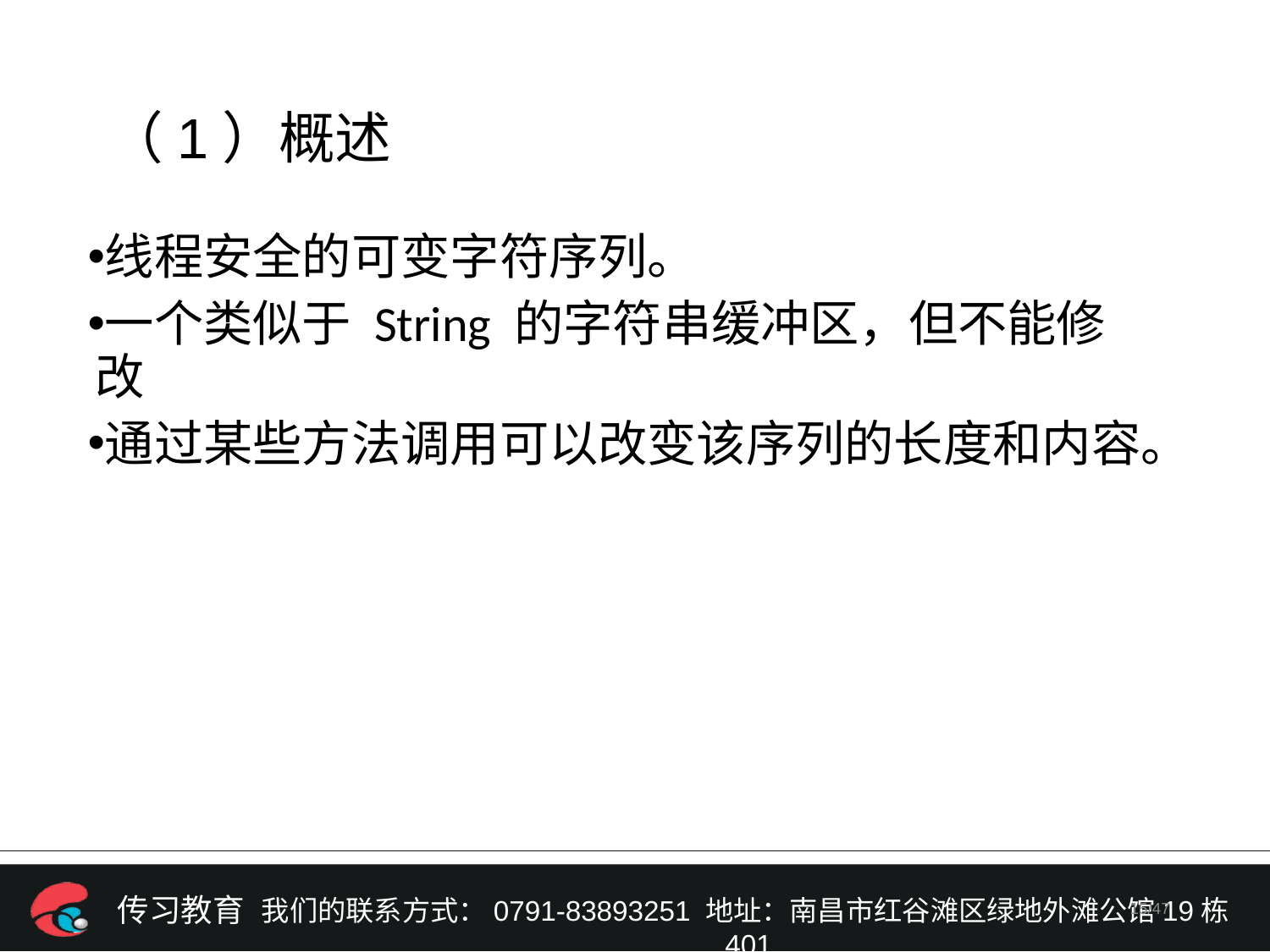

（1）概述
线程安全的可变字符序列。
一个类似于 String 的字符串缓冲区，但不能修改
通过某些方法调用可以改变该序列的长度和内容。

15/47